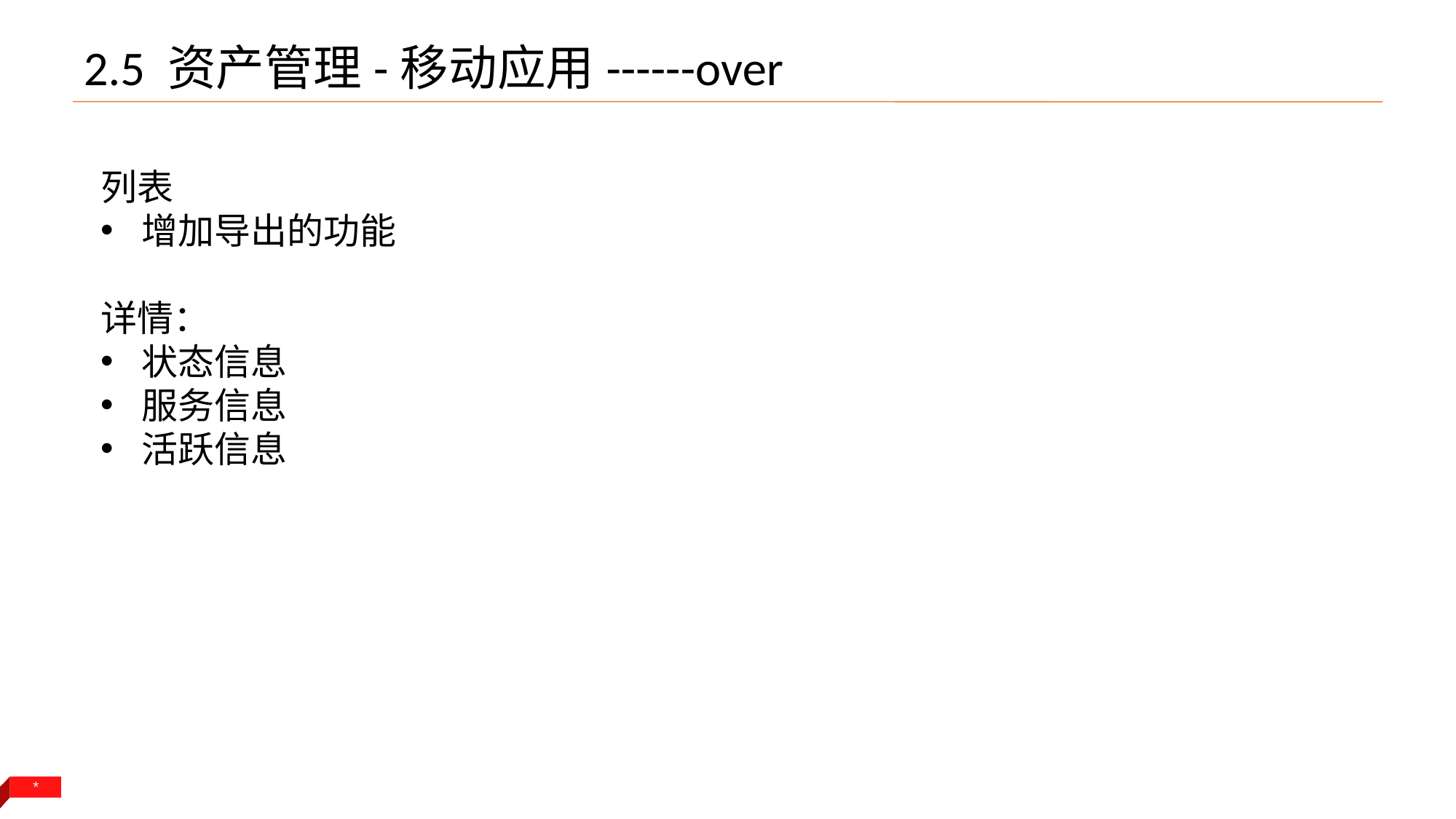

# 2.5 资产管理-移动应用------over

列表
增加导出的功能

详情：
状态信息
服务信息
活跃信息
*